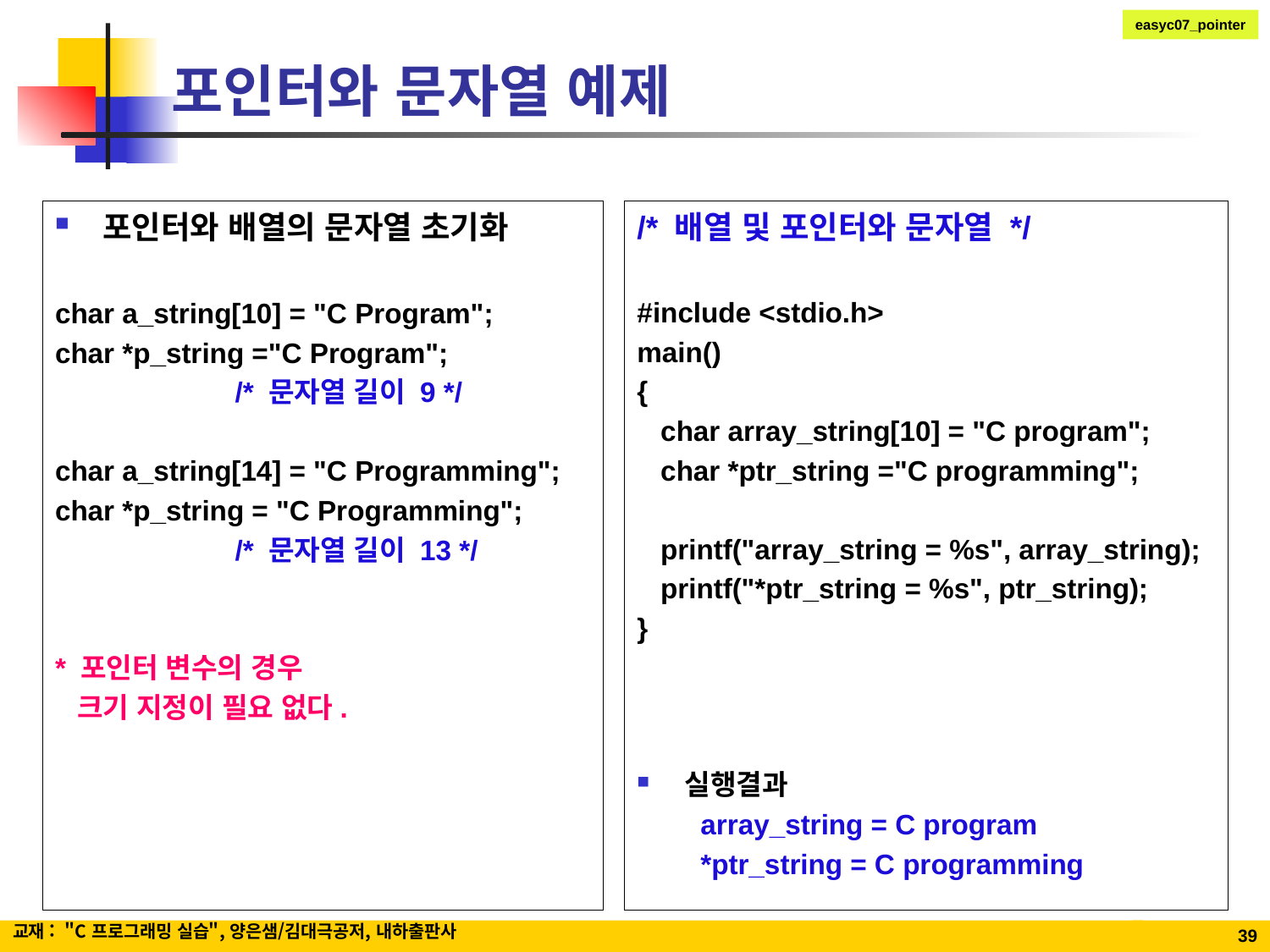

# 포인터와 문자열 예제
포인터와 배열의 문자열 초기화

char a_string[10] = "C Program";
char *p_string ="C Program";
                       /* 문자열 길이 9 */

char a_string[14] = "C Programming";
char *p_string = "C Programming";
                       /* 문자열 길이 13 */

* 포인터 변수의 경우
  크기 지정이 필요 없다.
/* 배열 및 포인터와 문자열 */

#include <stdio.h>
main()
{
   char array_string[10] = "C program";
   char *ptr_string ="C programming";

   printf("array_string = %s", array_string);
   printf("*ptr_string = %s", ptr_string);
}

실행결과
array_string = C program
*ptr_string = C programming
교재 :  "C 프로그래밍 실습", 양은샘/김대극공저, 내하출판사
39